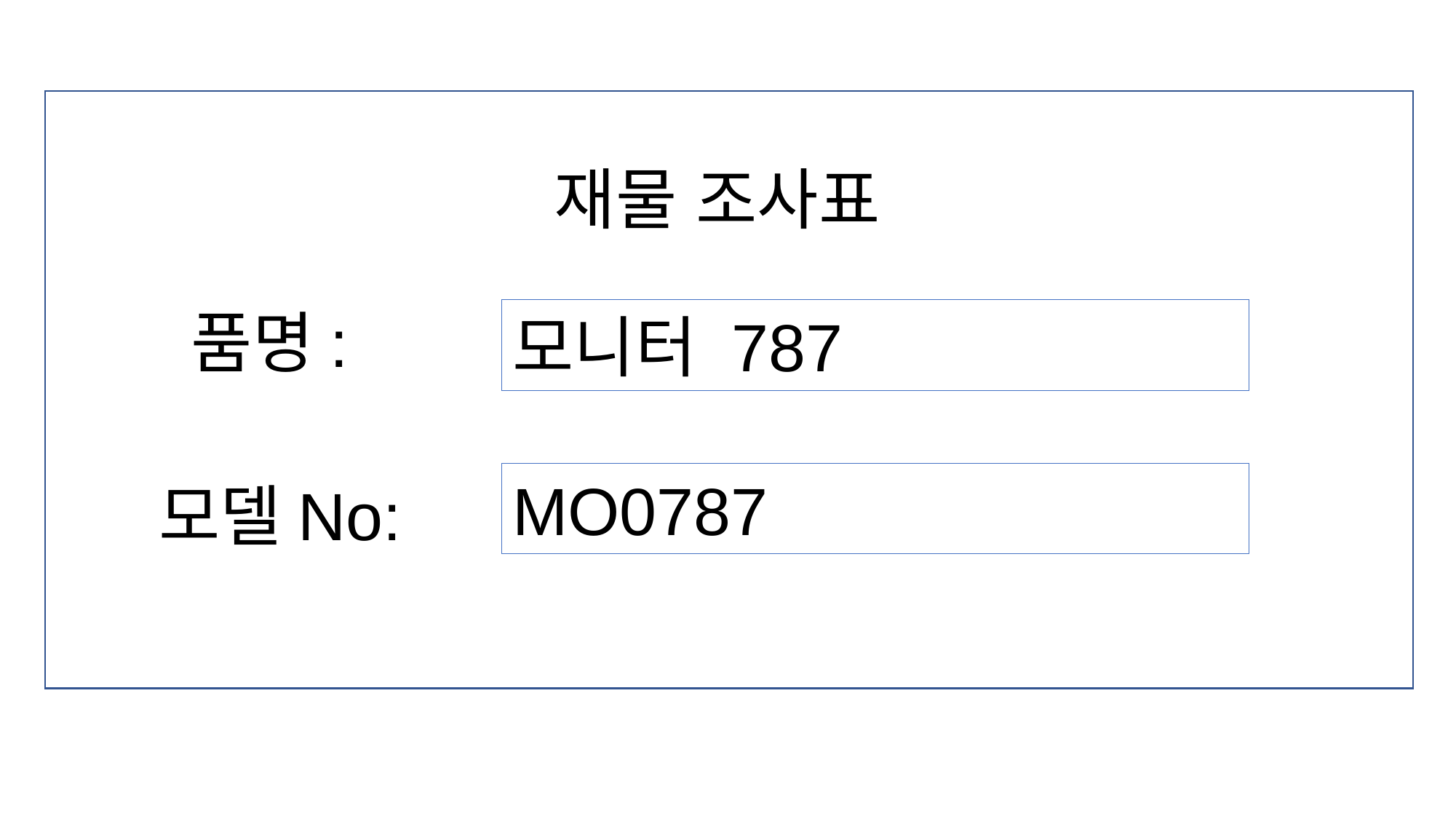

재물 조사표
품명:
모니터 787
MO0787
모델No: